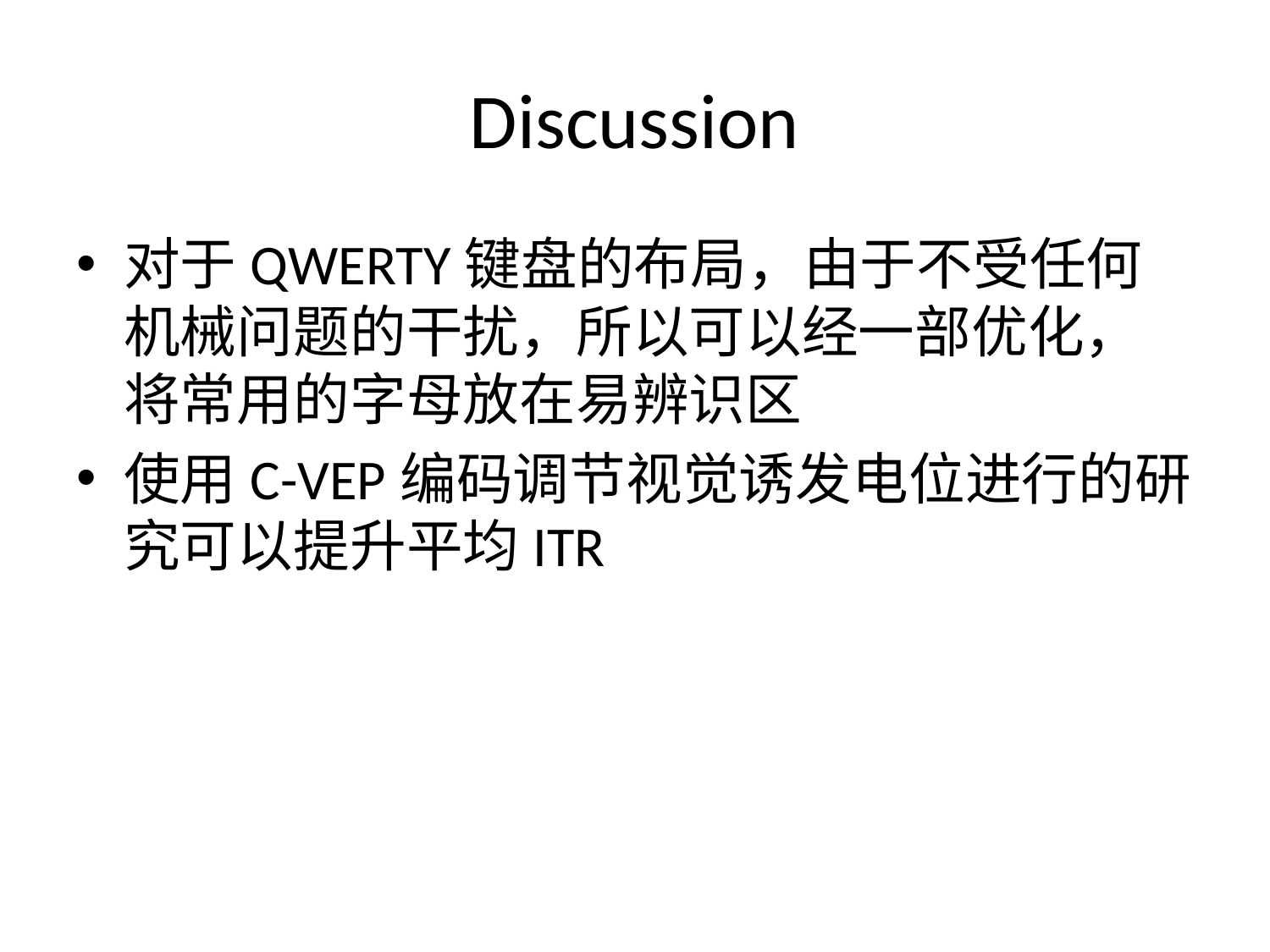

# Discussion
对于QWERTY键盘的布局，由于不受任何机械问题的干扰，所以可以经一部优化，将常用的字母放在易辨识区
使用C-VEP编码调节视觉诱发电位进行的研究可以提升平均ITR